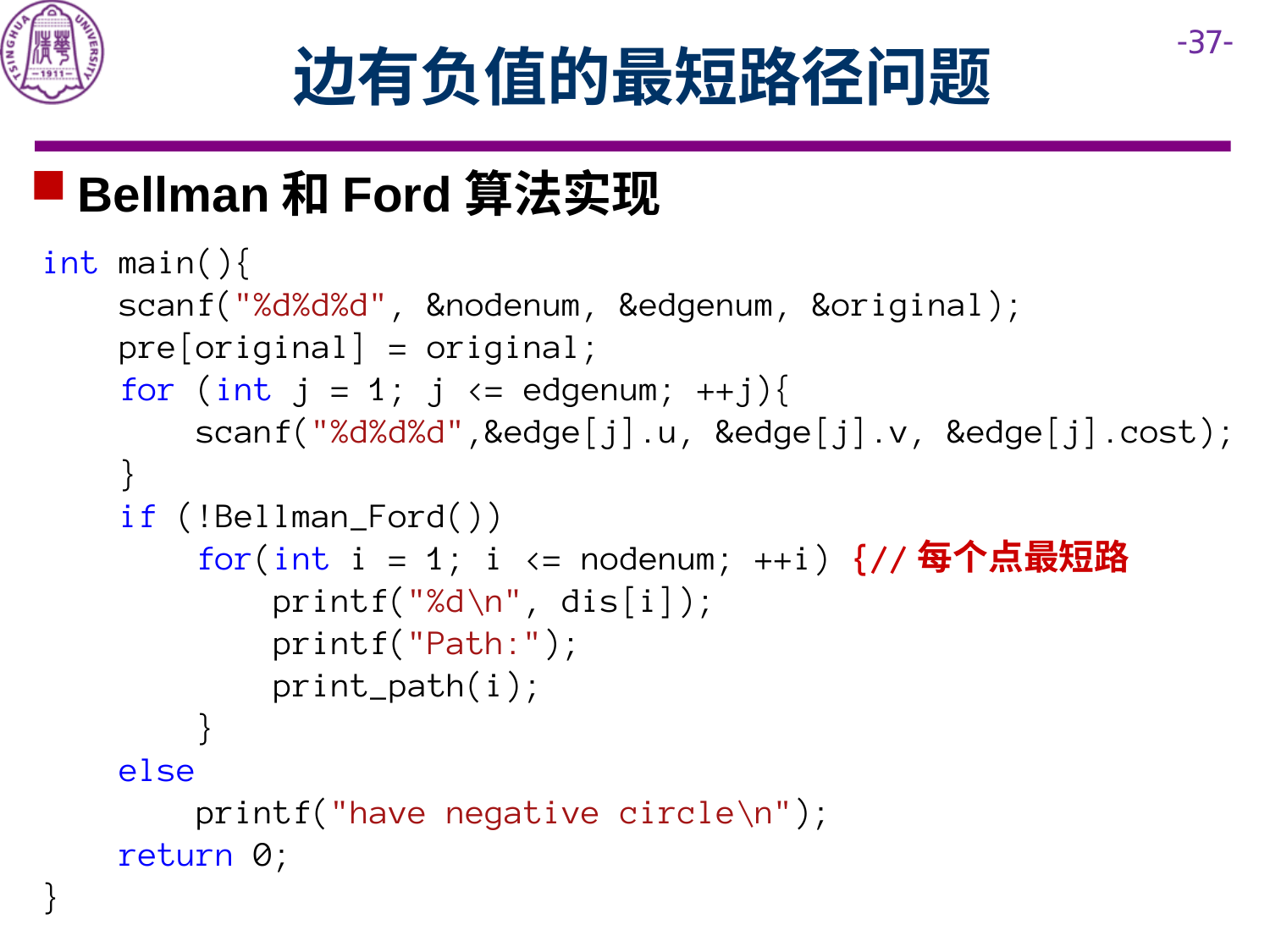

# 边有负值的最短路径问题
Bellman和Ford算法实现
int main(){
    scanf("%d%d%d", &nodenum, &edgenum, &original);
    pre[original] = original;
    for (int j = 1; j <= edgenum; ++j){
        scanf("%d%d%d",&edge[j].u, &edge[j].v, &edge[j].cost);
    }
    if (!Bellman_Ford())
        for(int i = 1; i <= nodenum; ++i) {//每个点最短路
            printf("%d\n", dis[i]);
            printf("Path:");
            print_path(i);
        }
    else
        printf("have negative circle\n");
    return 0;
}